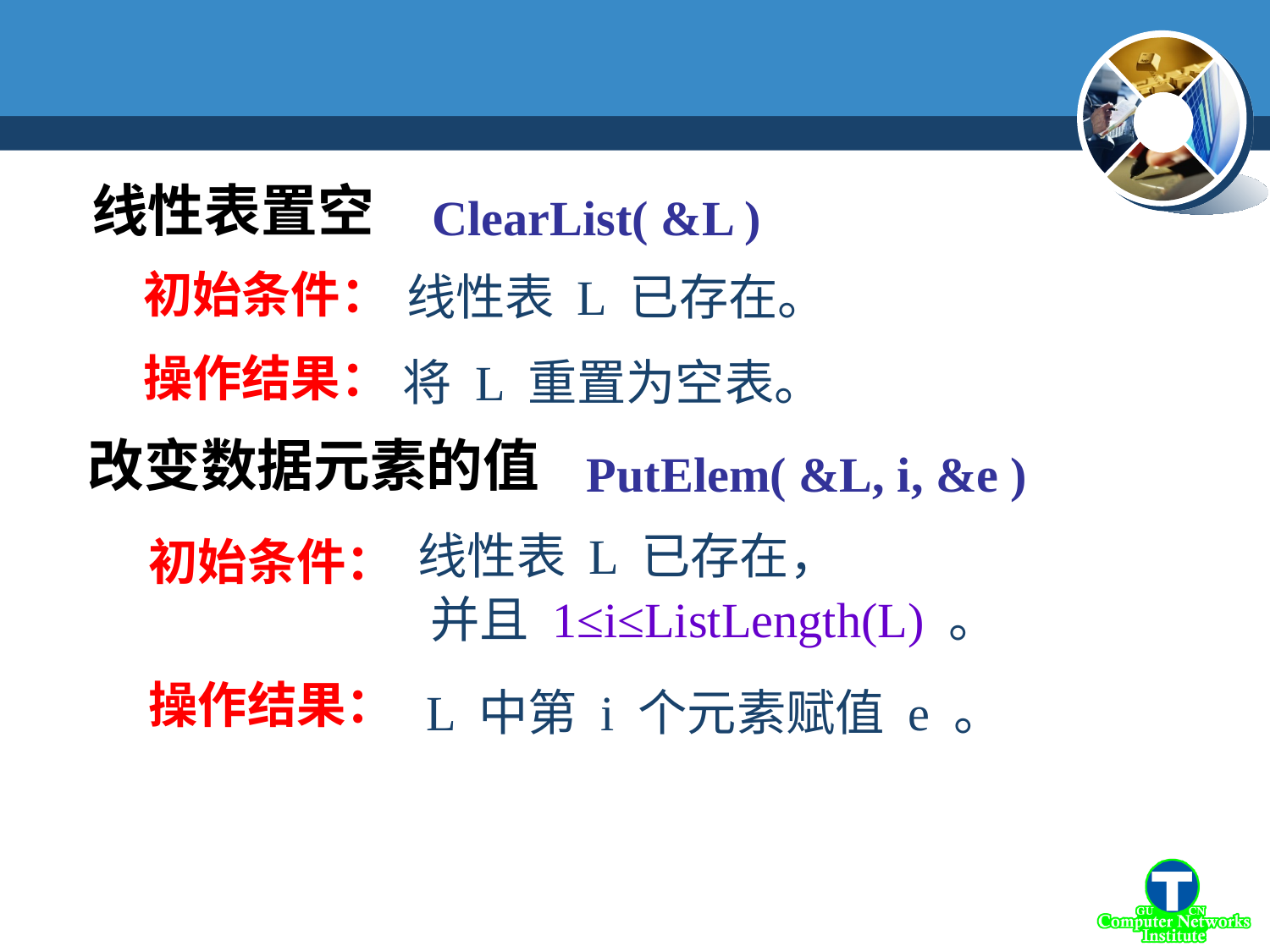

线性表置空
ClearList( &L )
初始条件：
操作结果：
线性表 L 已存在。
将 L 重置为空表。
改变数据元素的值
PutElem( &L, i, &e )
线性表 L 已存在，
初始条件：

操作结果：
并且 1≤i≤ListLength(L) 。
L 中第 i 个元素赋值 e 。